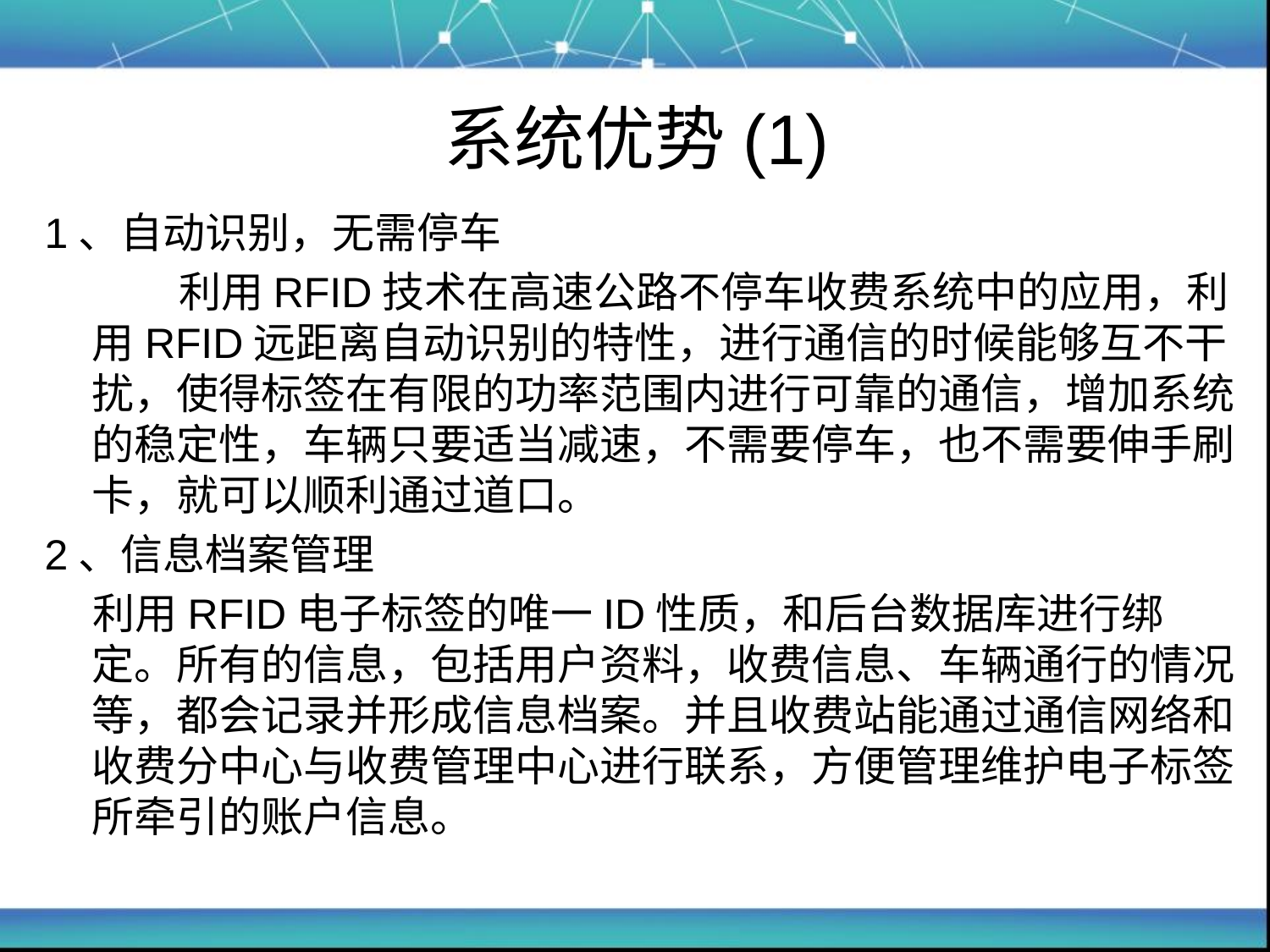

# 系统优势(1)
1、自动识别，无需停车
             利用RFID技术在高速公路不停车收费系统中的应用，利用RFID远距离自动识别的特性，进行通信的时候能够互不干扰，使得标签在有限的功率范围内进行可靠的通信，增加系统的稳定性，车辆只要适当减速，不需要停车，也不需要伸手刷卡，就可以顺利通过道口。
2、信息档案管理
    利用RFID电子标签的唯一ID性质，和后台数据库进行绑定。所有的信息，包括用户资料，收费信息、车辆通行的情况等，都会记录并形成信息档案。并且收费站能通过通信网络和收费分中心与收费管理中心进行联系，方便管理维护电子标签所牵引的账户信息。